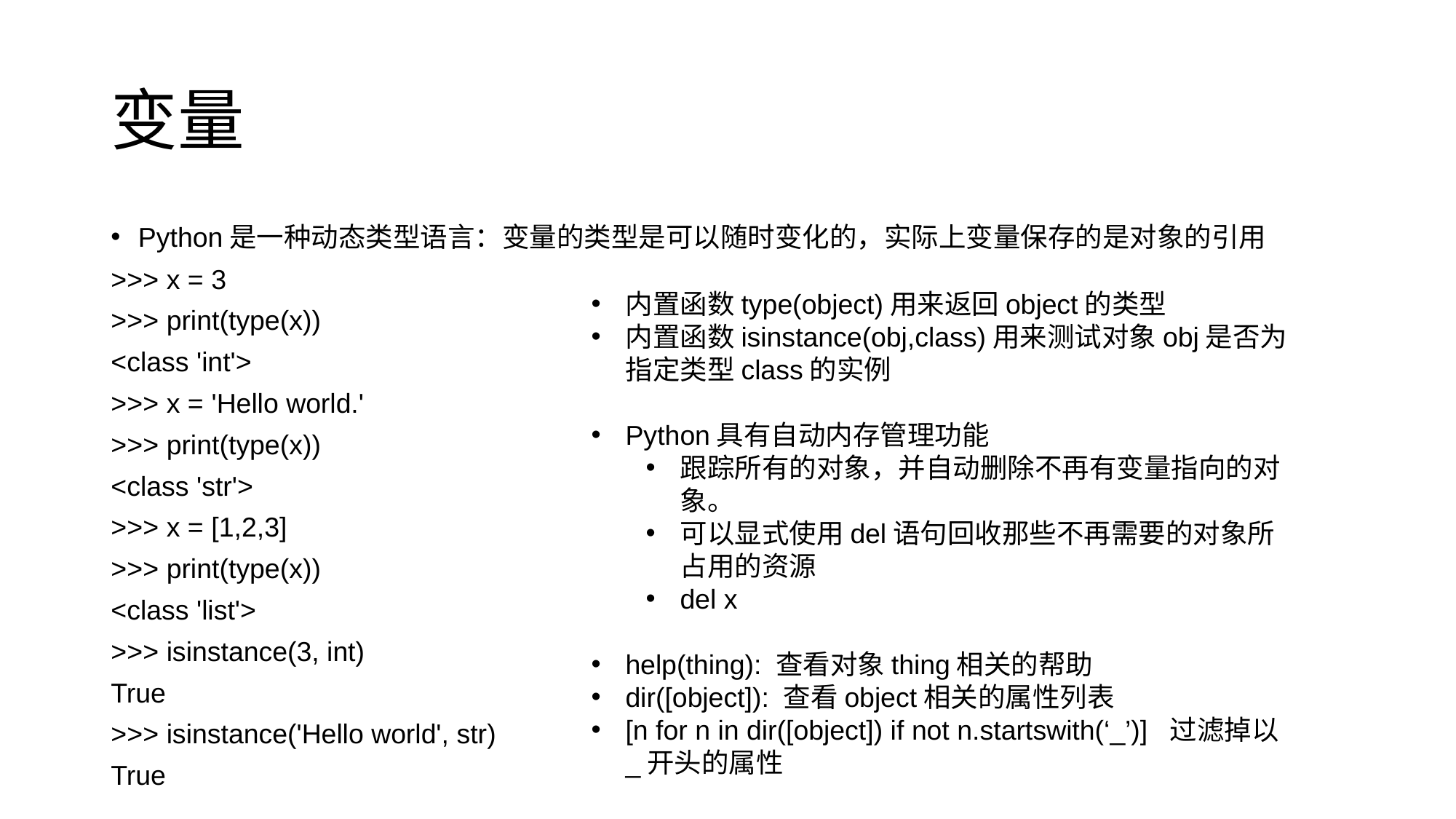

# 变量
Python是一种动态类型语言：变量的类型是可以随时变化的，实际上变量保存的是对象的引用
>>> x = 3
>>> print(type(x))
<class 'int'>
>>> x = 'Hello world.'
>>> print(type(x))
<class 'str'>
>>> x = [1,2,3]
>>> print(type(x))
<class 'list'>
>>> isinstance(3, int)
True
>>> isinstance('Hello world', str)
True
内置函数type(object)用来返回object的类型
内置函数isinstance(obj,class)用来测试对象obj是否为指定类型class的实例

Python具有自动内存管理功能
跟踪所有的对象，并自动删除不再有变量指向的对象。
可以显式使用del语句回收那些不再需要的对象所占用的资源
del x

help(thing): 查看对象thing相关的帮助
dir([object]): 查看object相关的属性列表
[n for n in dir([object]) if not n.startswith(‘_’)]  过滤掉以_开头的属性